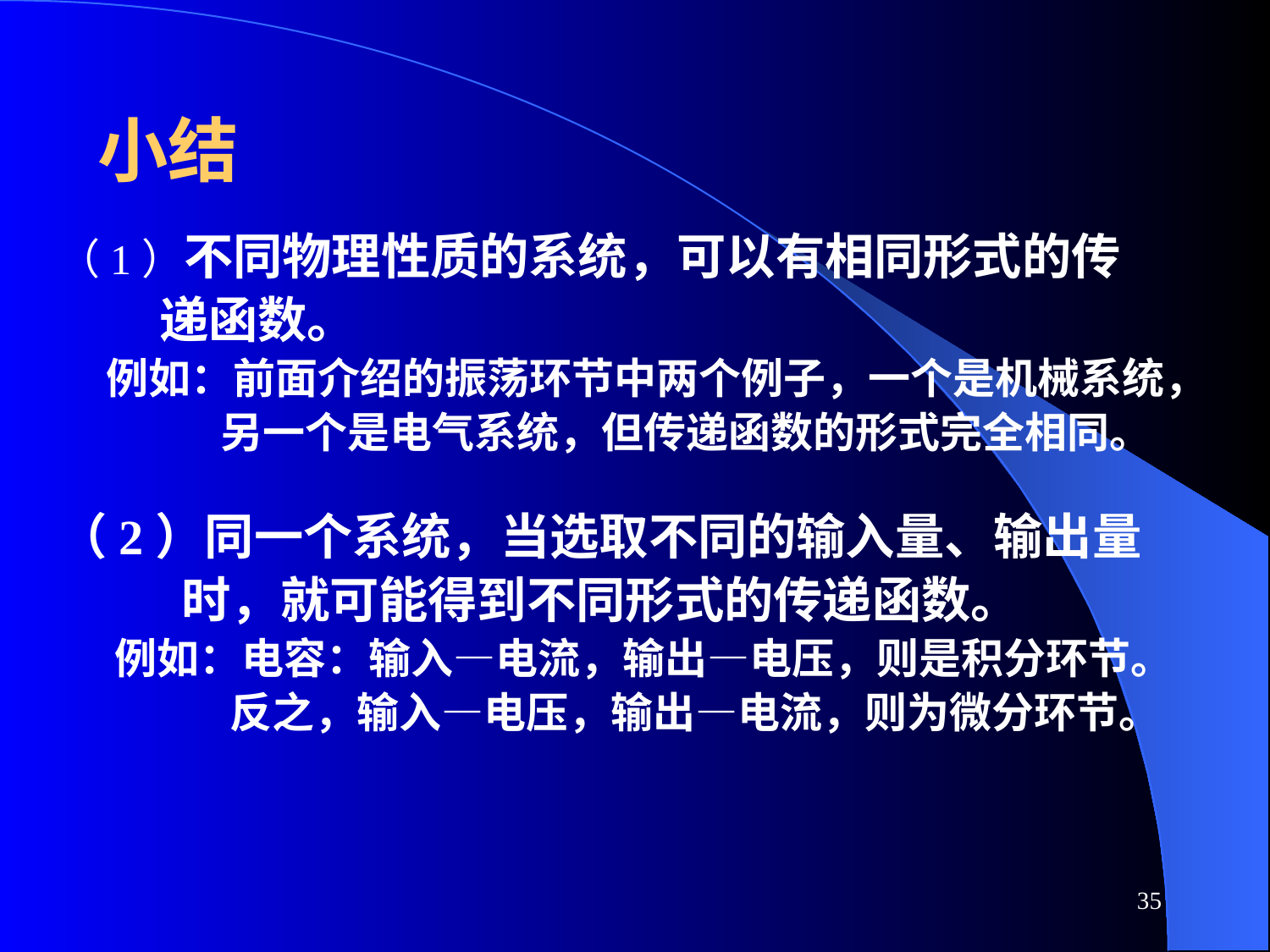

# 小结
（1）不同物理性质的系统，可以有相同形式的传
        递函数。
    例如：前面介绍的振荡环节中两个例子，一个是机械系统，
                另一个是电气系统，但传递函数的形式完全相同。

（2）同一个系统，当选取不同的输入量、输出量
          时，就可能得到不同形式的传递函数。
      例如：电容：输入—电流，输出—电压，则是积分环节。
                 反之，输入—电压，输出—电流，则为微分环节。

35